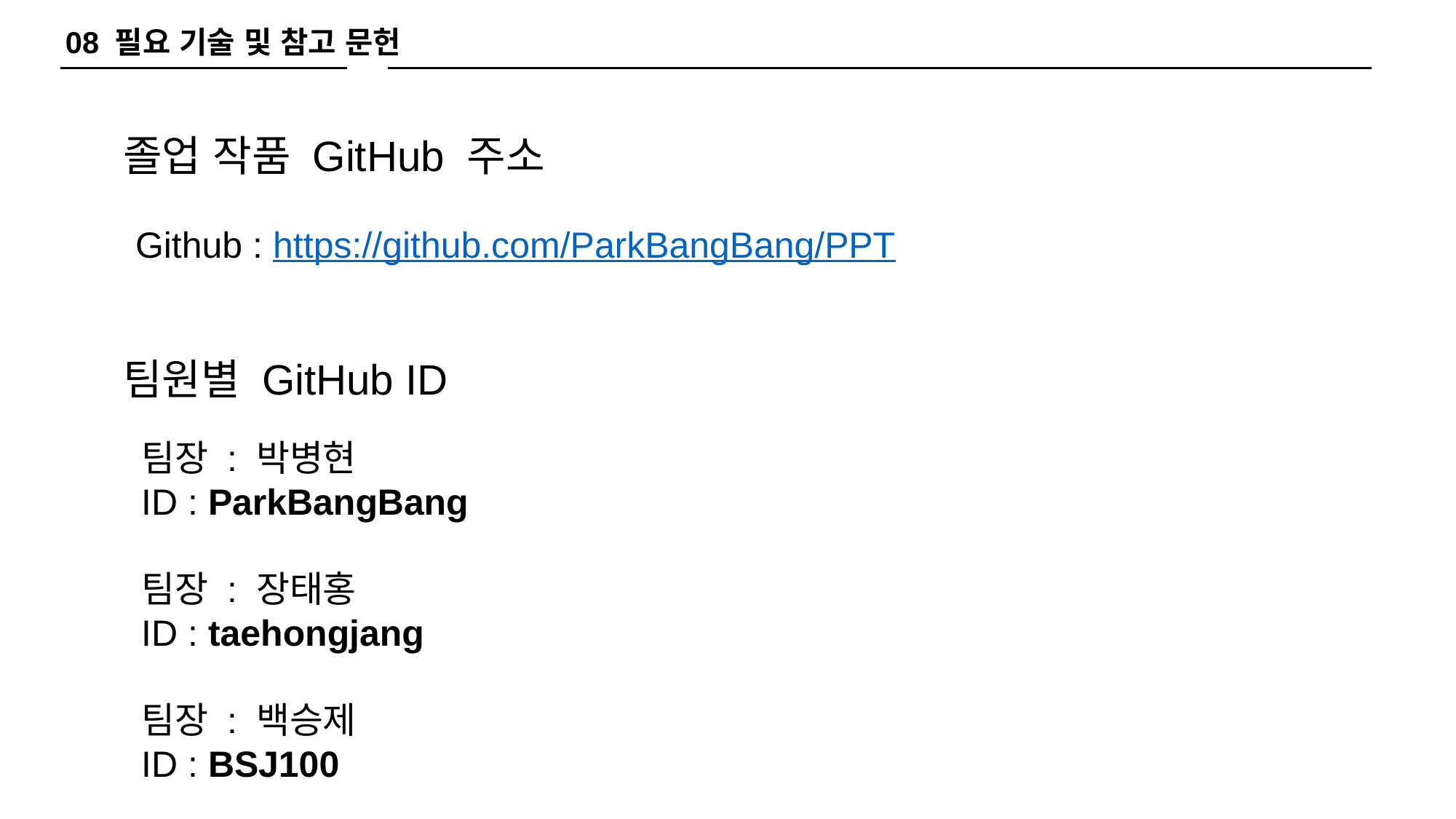

08 필요 기술 및 참고 문헌
졸업 작품 GitHub 주소
Github : https://github.com/ParkBangBang/PPT
팀원별 GitHub ID
팀장 : 박병현
ID : ParkBangBang

팀장 : 장태홍
ID : taehongjang

팀장 : 백승제
ID : BSJ100